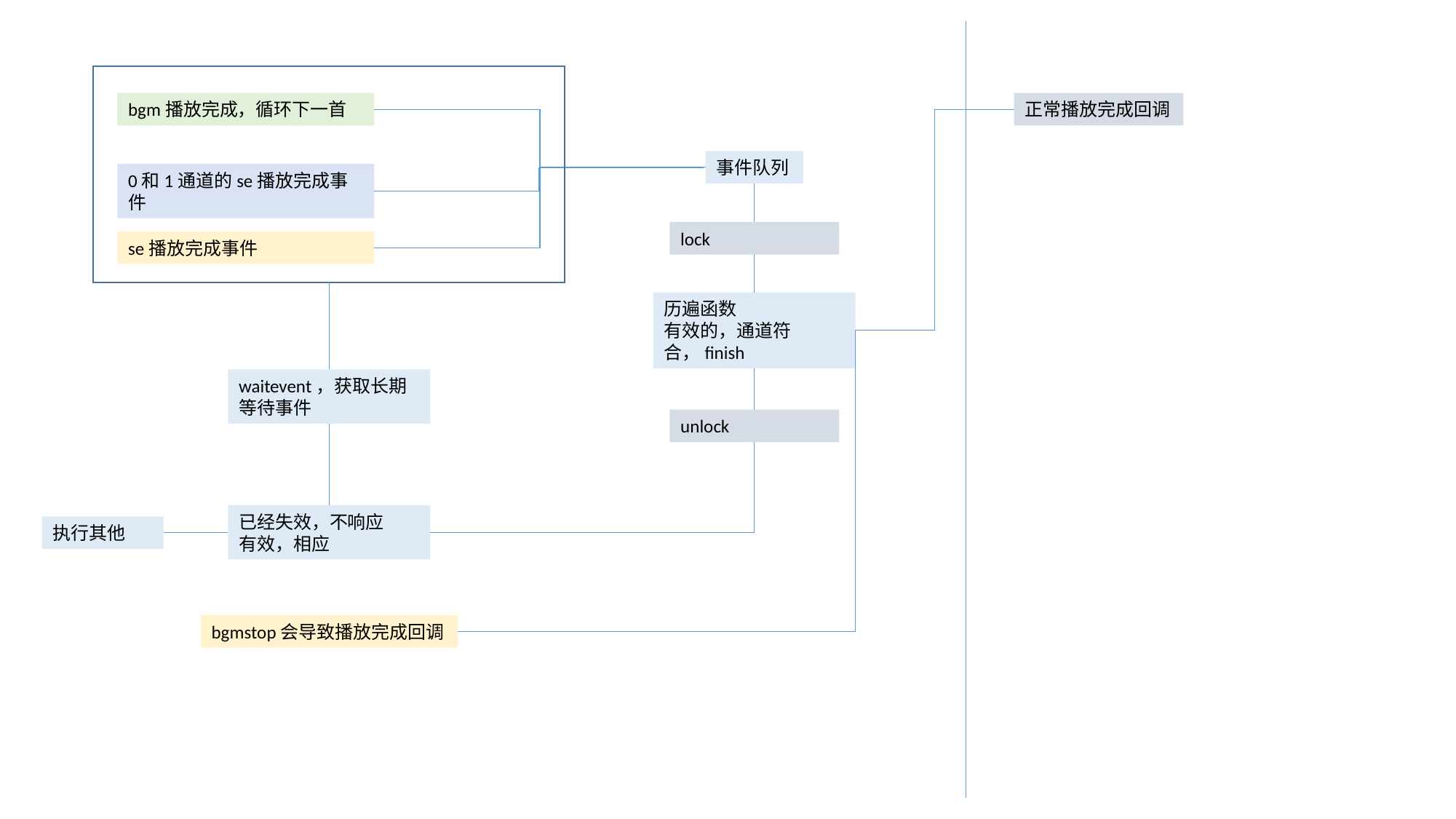

bgm播放完成，循环下一首
正常播放完成回调
事件队列
0和1通道的se播放完成事件
lock
se播放完成事件
历遍函数
有效的，通道符合，finish
waitevent，获取长期等待事件
unlock
已经失效，不响应
有效，相应
执行其他
bgmstop会导致播放完成回调